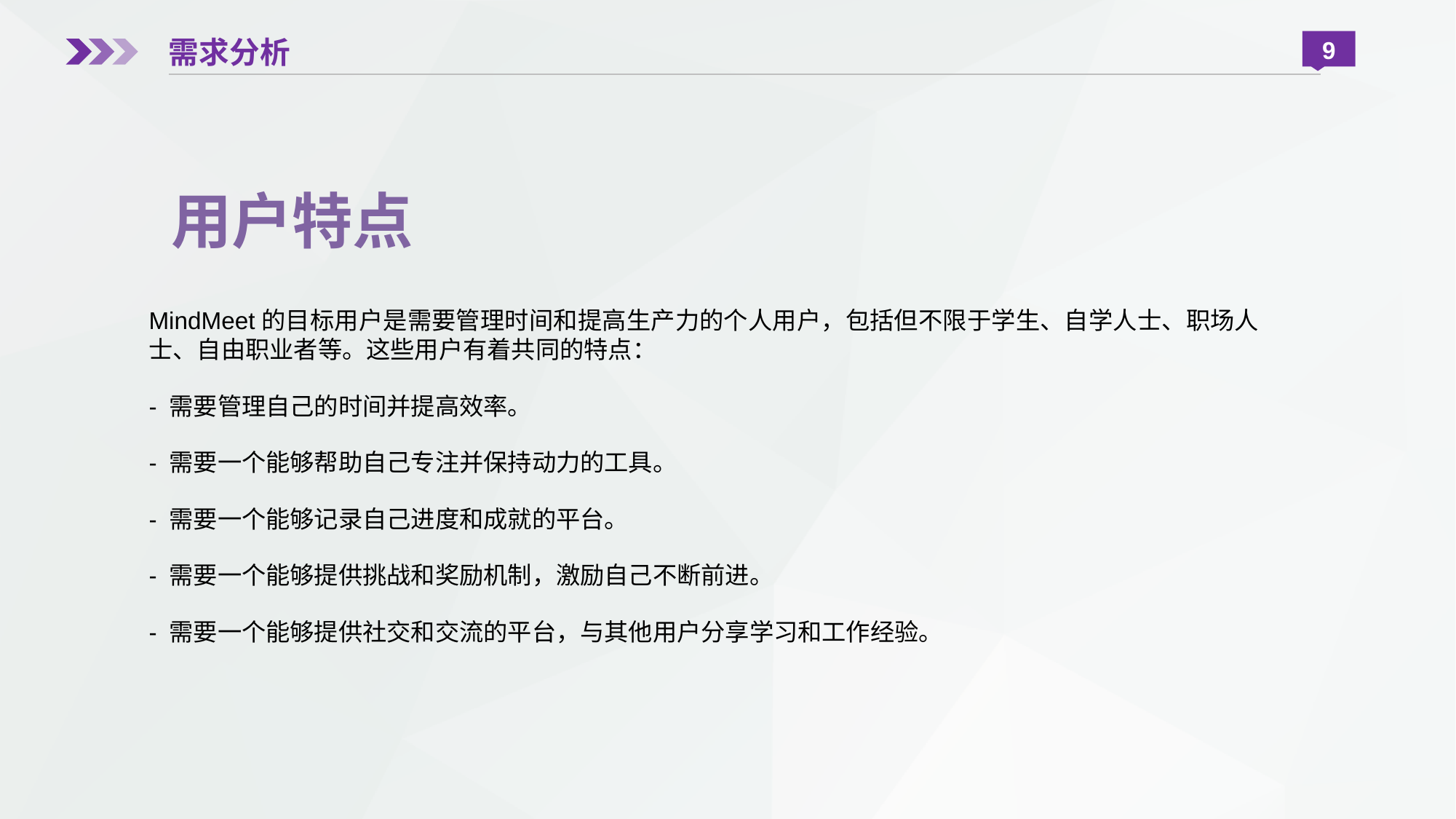

需求分析
9

用户特点
MindMeet的目标用户是需要管理时间和提高生产力的个人用户，包括但不限于学生、自学人士、职场人士、自由职业者等。这些用户有着共同的特点：
- 需要管理自己的时间并提高效率。
- 需要一个能够帮助自己专注并保持动力的工具。
- 需要一个能够记录自己进度和成就的平台。
- 需要一个能够提供挑战和奖励机制，激励自己不断前进。
- 需要一个能够提供社交和交流的平台，与其他用户分享学习和工作经验。